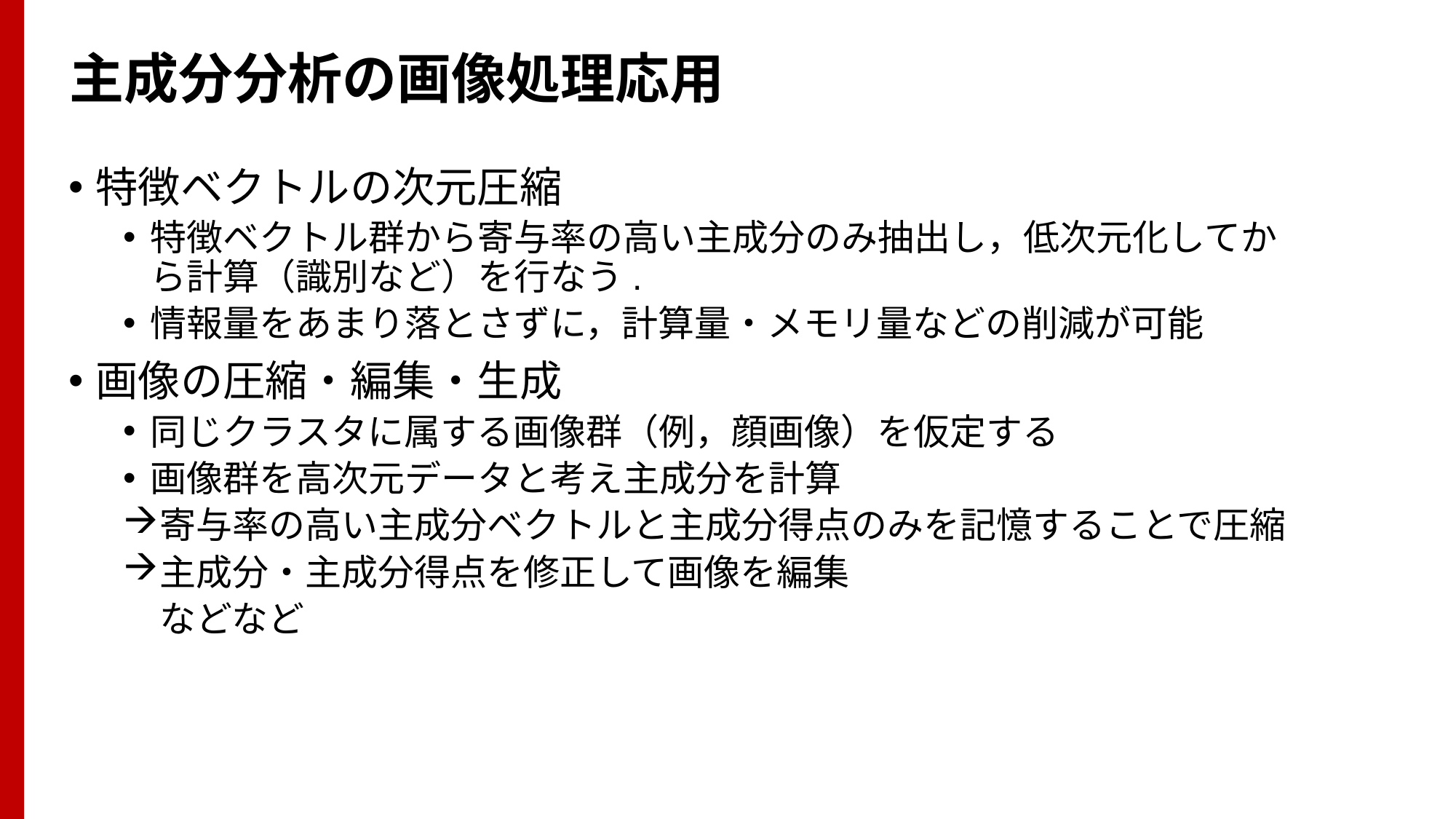

# 主成分分析の画像処理応用
特徴ベクトルの次元圧縮
特徴ベクトル群から寄与率の高い主成分のみ抽出し，低次元化してから計算（識別など）を行なう.
情報量をあまり落とさずに，計算量・メモリ量などの削減が可能
画像の圧縮・編集・生成
同じクラスタに属する画像群（例，顔画像）を仮定する
画像群を高次元データと考え主成分を計算
寄与率の高い主成分ベクトルと主成分得点のみを記憶することで圧縮
主成分・主成分得点を修正して画像を編集
　などなど